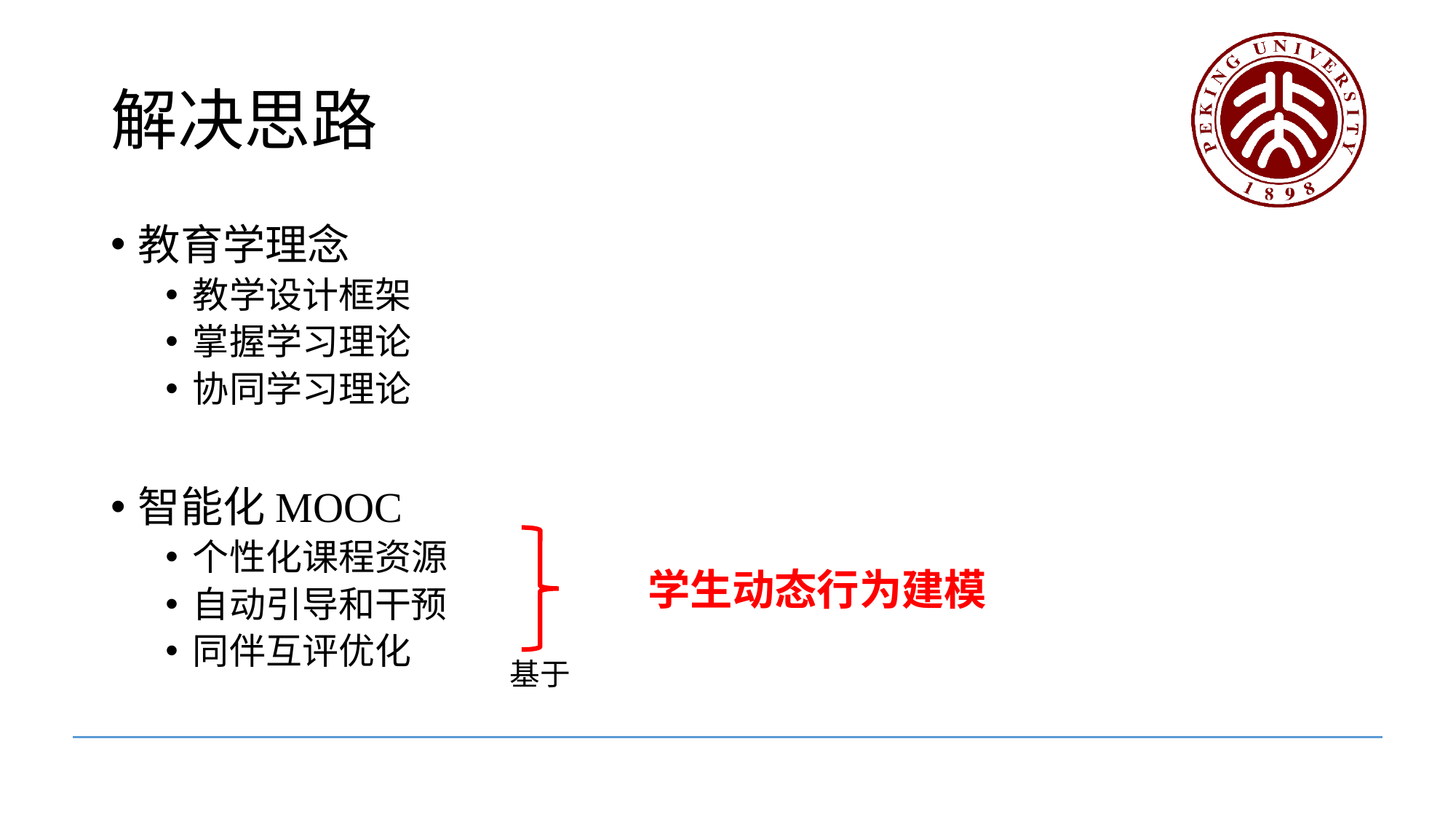

# 解决思路
教育学理念
教学设计框架
掌握学习理论
协同学习理论

智能化MOOC
个性化课程资源
自动引导和干预
同伴互评优化

学生动态行为建模
基于